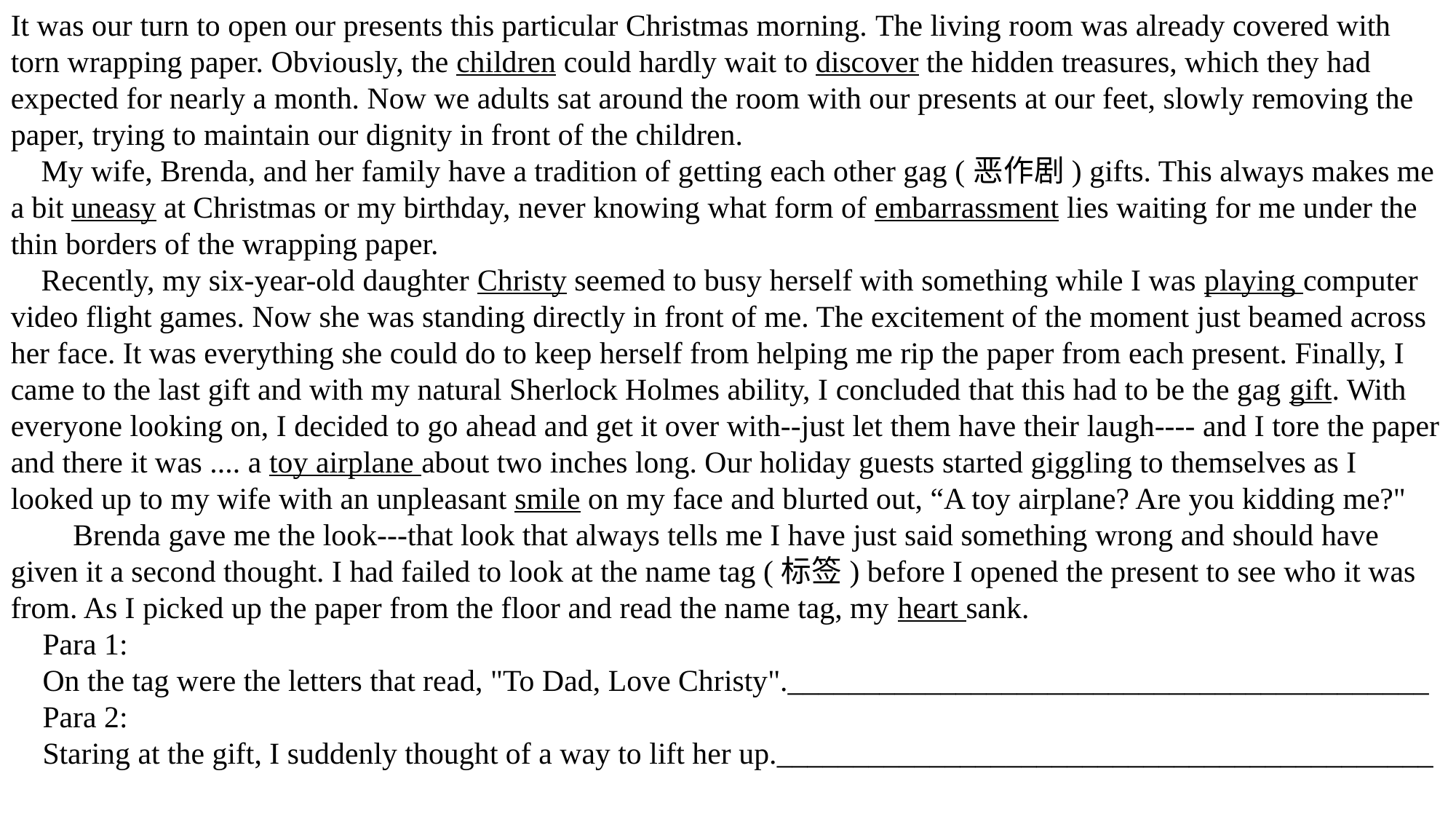

It was our turn to open our presents this particular Christmas morning. The living room was already covered with torn wrapping paper. Obviously, the children could hardly wait to discover the hidden treasures, which they had expected for nearly a month. Now we adults sat around the room with our presents at our feet, slowly removing the paper, trying to maintain our dignity in front of the children.    My wife, Brenda, and her family have a tradition of getting each other gag (恶作剧) gifts. This always makes me a bit uneasy at Christmas or my birthday, never knowing what form of embarrassment lies waiting for me under the thin borders of the wrapping paper.    Recently, my six-year-old daughter Christy seemed to busy herself with something while I was playing computer video flight games. Now she was standing directly in front of me. The excitement of the moment just beamed across her face. It was everything she could do to keep herself from helping me rip the paper from each present. Finally, I came to the last gift and with my natural Sherlock Holmes ability, I concluded that this had to be the gag gift. With everyone looking on, I decided to go ahead and get it over with--just let them have their laugh---- and I tore the paper and there it was .... a toy airplane about two inches long. Our holiday guests started giggling to themselves as I looked up to my wife with an unpleasant smile on my face and blurted out, “A toy airplane? Are you kidding me?"    Brenda gave me the look---that look that always tells me I have just said something wrong and should have given it a second thought. I had failed to look at the name tag (标签) before I opened the present to see who it was from. As I picked up the paper from the floor and read the name tag, my heart sank.
Para 1:
On the tag were the letters that read, "To Dad, Love Christy".__________________________________________
Para 2:
Staring at the gift, I suddenly thought of a way to lift her up.___________________________________________